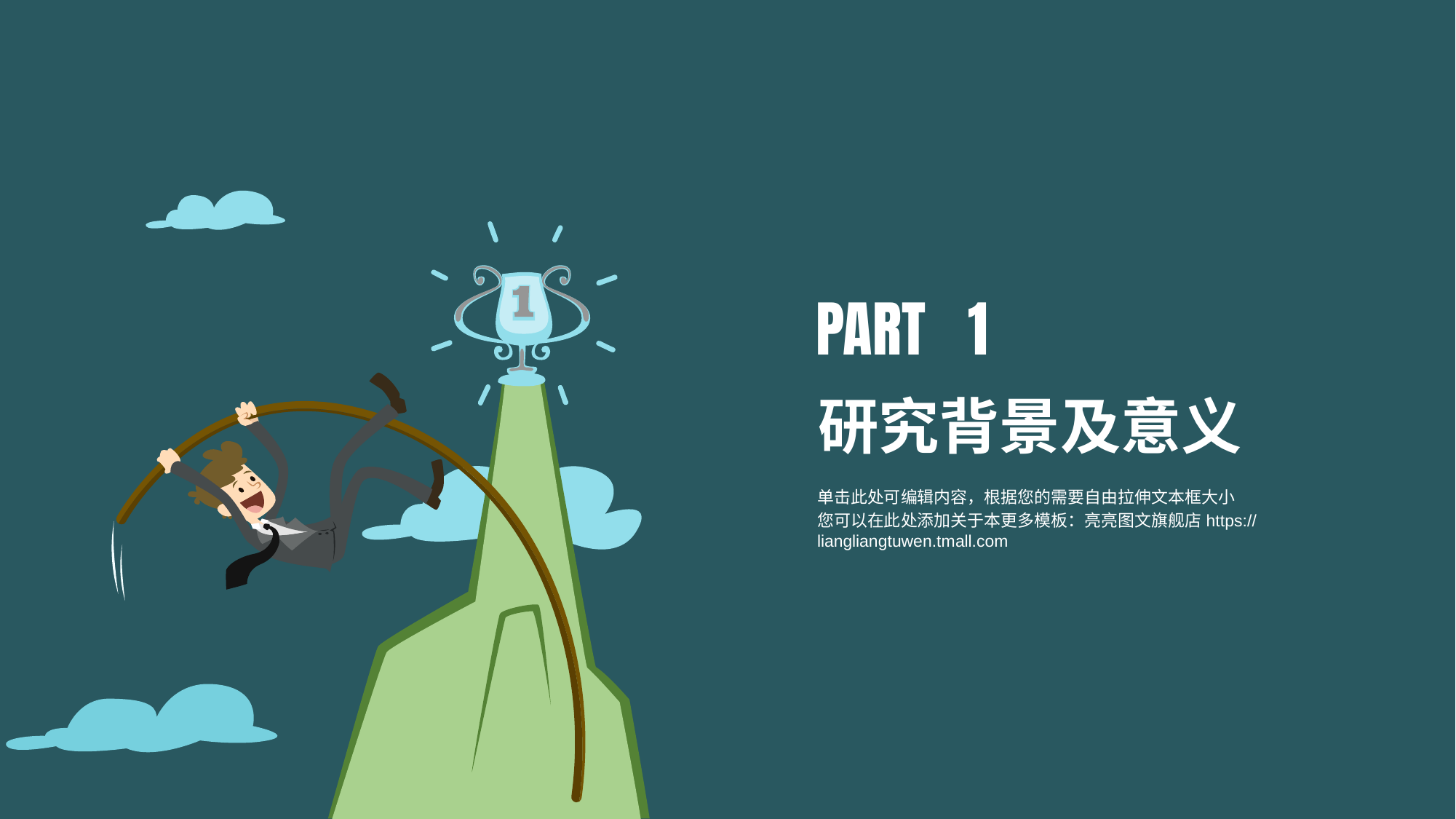

PART   1
研究背景及意义
单击此处可编辑内容，根据您的需要自由拉伸文本框大小
您可以在此处添加关于本更多模板：亮亮图文旗舰店https://liangliangtuwen.tmall.com